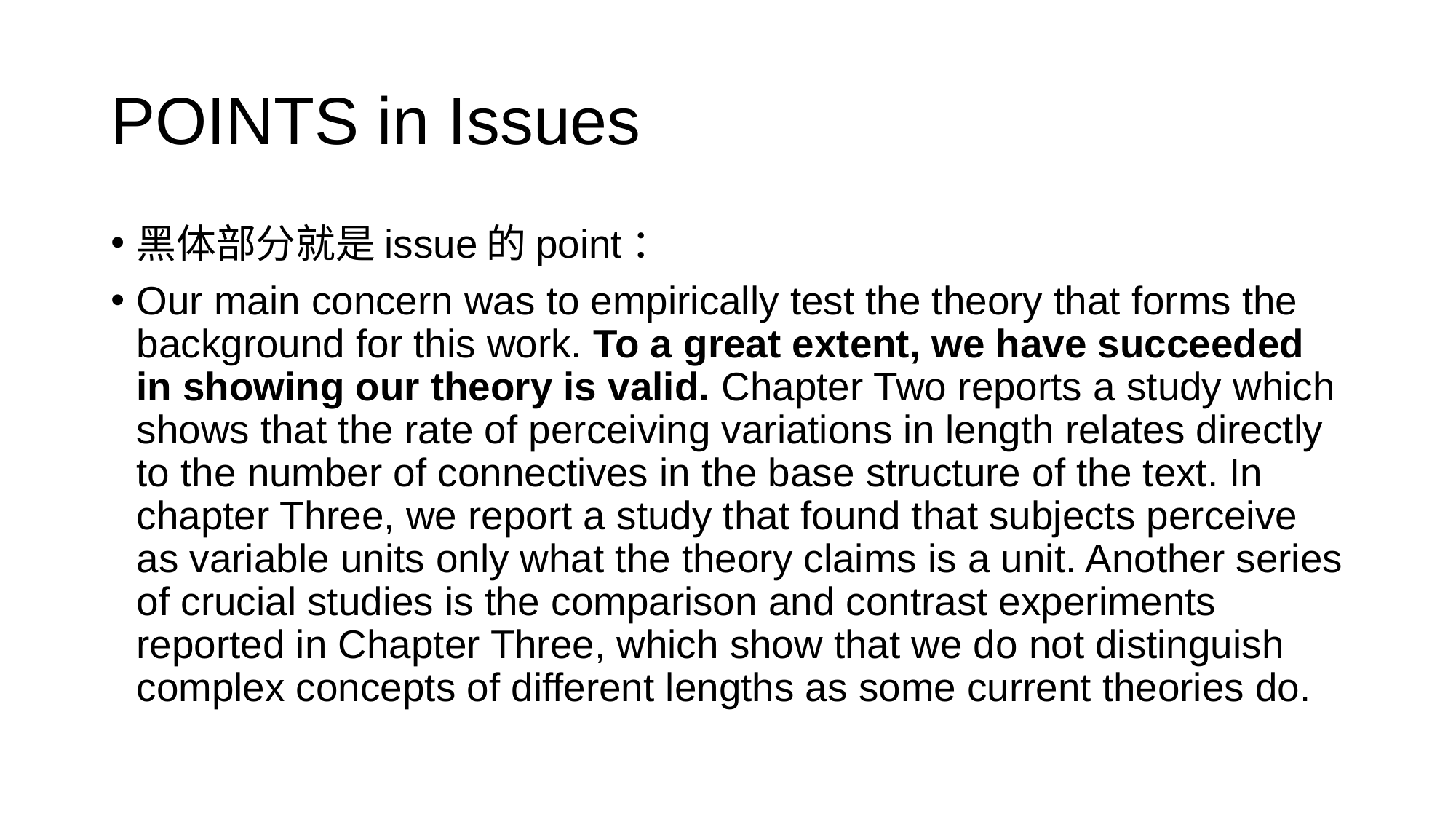

# POINTS in Issues
黑体部分就是issue的point：
Our main concern was to empirically test the theory that forms the background for this work. To a great extent, we have succeeded in showing our theory is valid. Chapter Two reports a study which shows that the rate of perceiving variations in length relates directly to the number of connectives in the base structure of the text. In chapter Three, we report a study that found that subjects perceive as variable units only what the theory claims is a unit. Another series of crucial studies is the comparison and contrast experiments reported in Chapter Three, which show that we do not distinguish complex concepts of different lengths as some current theories do.